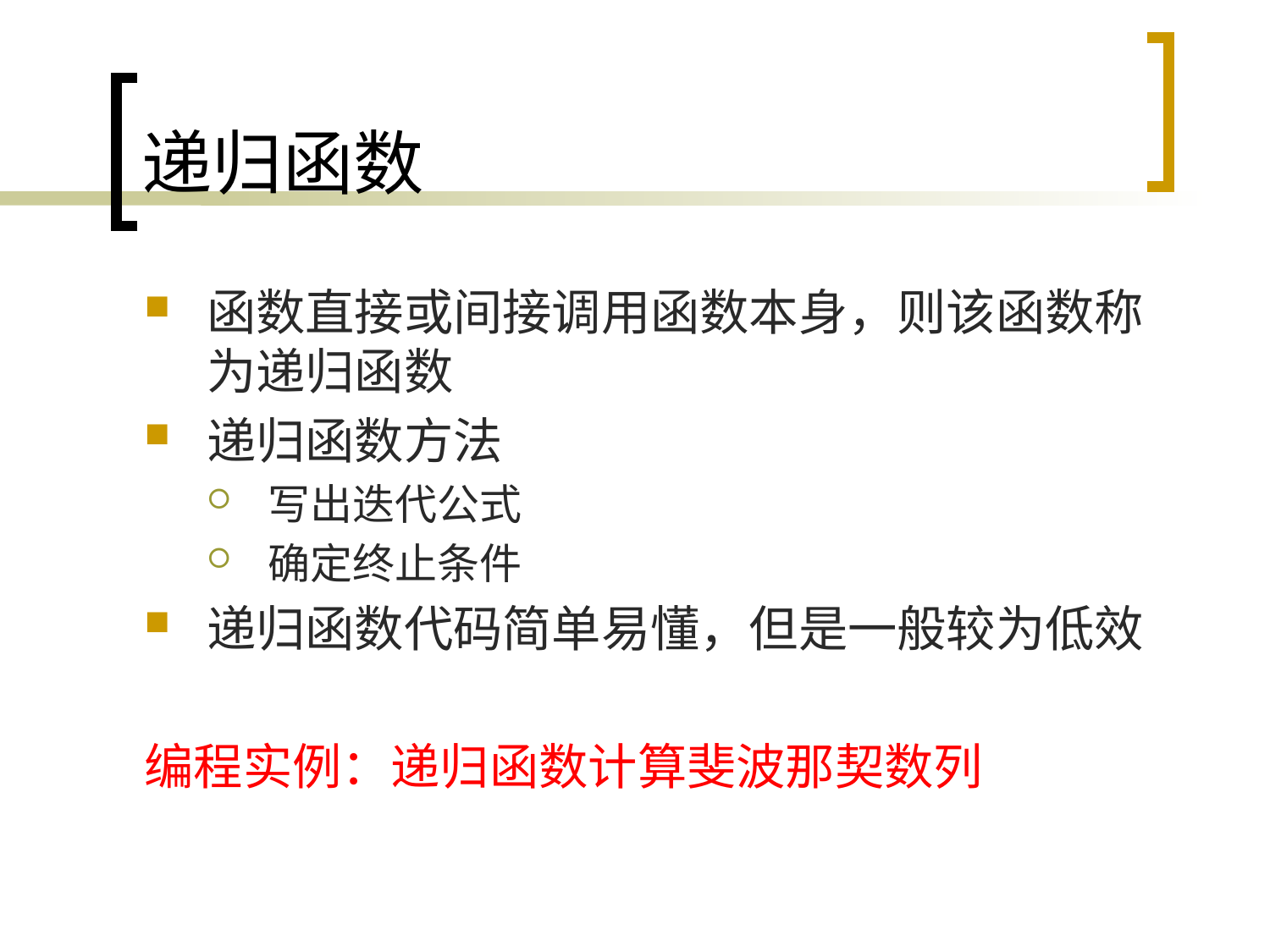

# 递归函数
函数直接或间接调用函数本身，则该函数称为递归函数
递归函数方法
写出迭代公式
确定终止条件
递归函数代码简单易懂，但是一般较为低效

编程实例：递归函数计算斐波那契数列